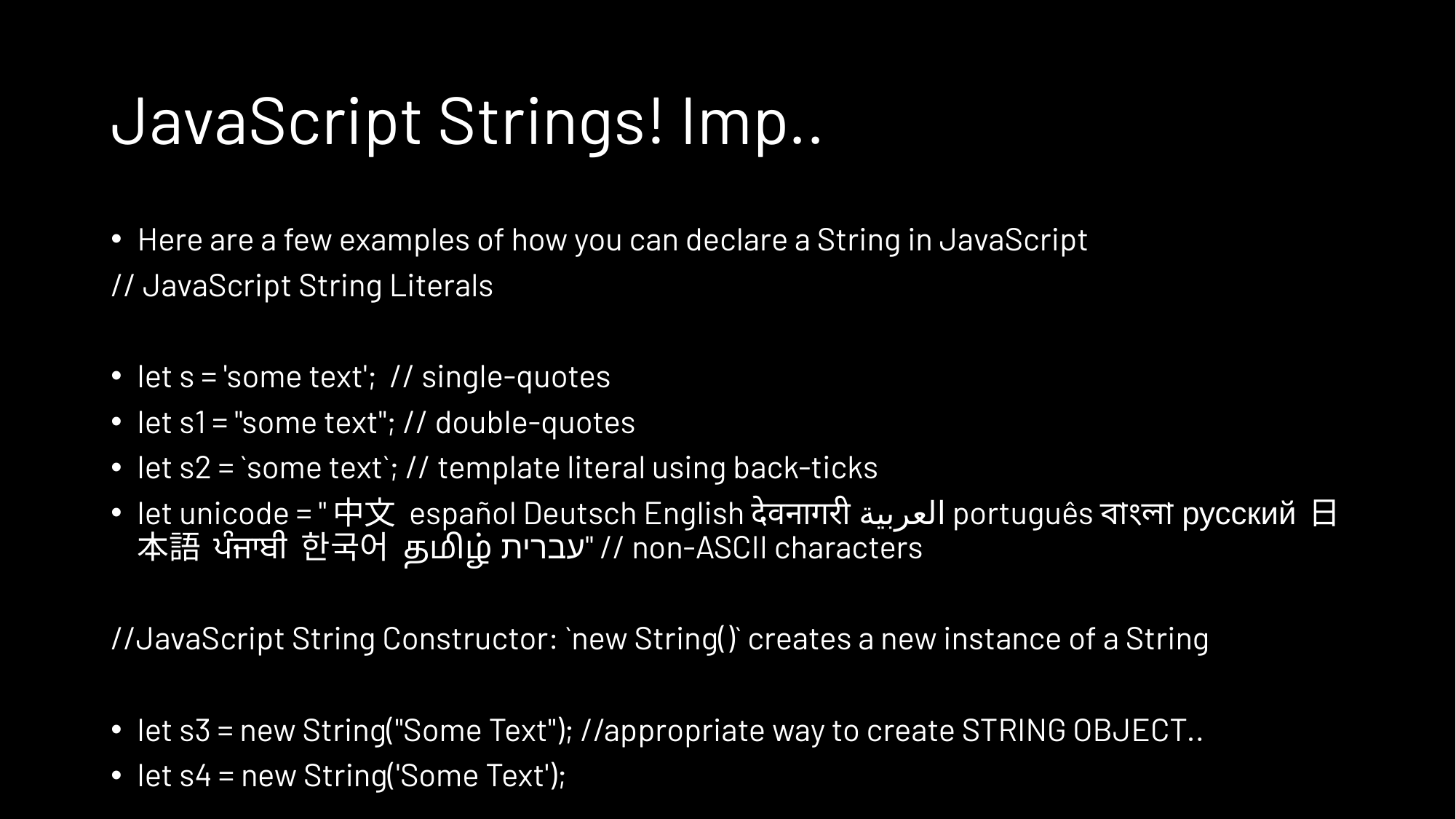

# JavaScript Strings! Imp..
Here are a few examples of how you can declare a String in JavaScript
// JavaScript String Literals

let s = 'some text';  // single-quotes
let s1 = "some text"; // double-quotes
let s2 = `some text`; // template literal using back-ticks
let unicode = "中文 español Deutsch English देवनागरी العربية português বাংলা русский 日本語 ਪੰਜਾਬੀ 한국어 தமிழ் עברית" // non-ASCII characters

//JavaScript String Constructor: `new String()` creates a new instance of a String

let s3 = new String("Some Text"); //appropriate way to create STRING OBJECT..
let s4 = new String('Some Text');